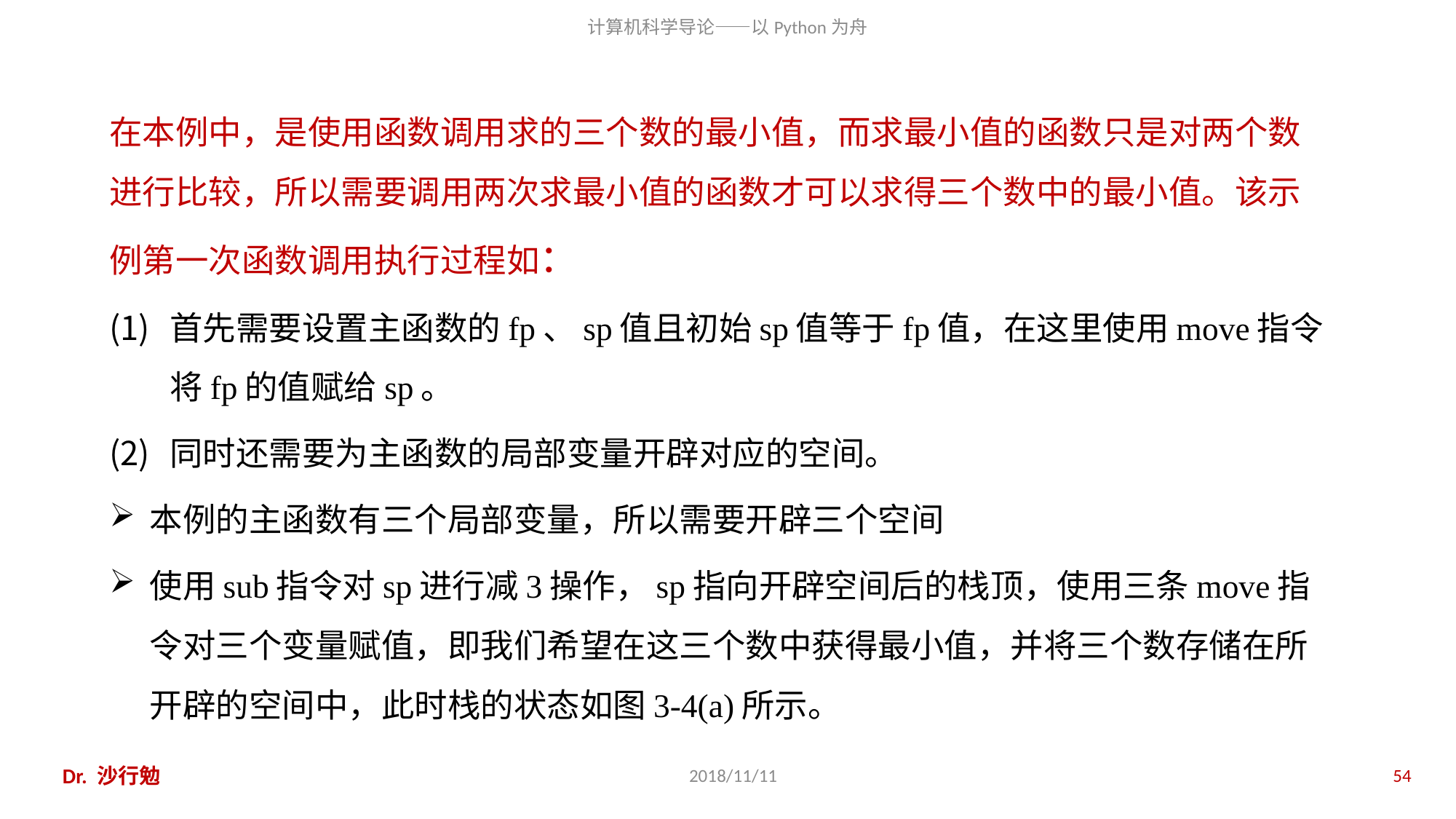

在本例中，是使用函数调用求的三个数的最小值，而求最小值的函数只是对两个数进行比较，所以需要调用两次求最小值的函数才可以求得三个数中的最小值。该示例第一次函数调用执行过程如：
首先需要设置主函数的fp、sp值且初始sp值等于fp值，在这里使用move指令将fp的值赋给sp。
同时还需要为主函数的局部变量开辟对应的空间。
本例的主函数有三个局部变量，所以需要开辟三个空间
使用sub指令对sp进行减3操作，sp指向开辟空间后的栈顶，使用三条move指令对三个变量赋值，即我们希望在这三个数中获得最小值，并将三个数存储在所开辟的空间中，此时栈的状态如图3-4(a)所示。

Dr. 沙行勉
2018/11/11
54